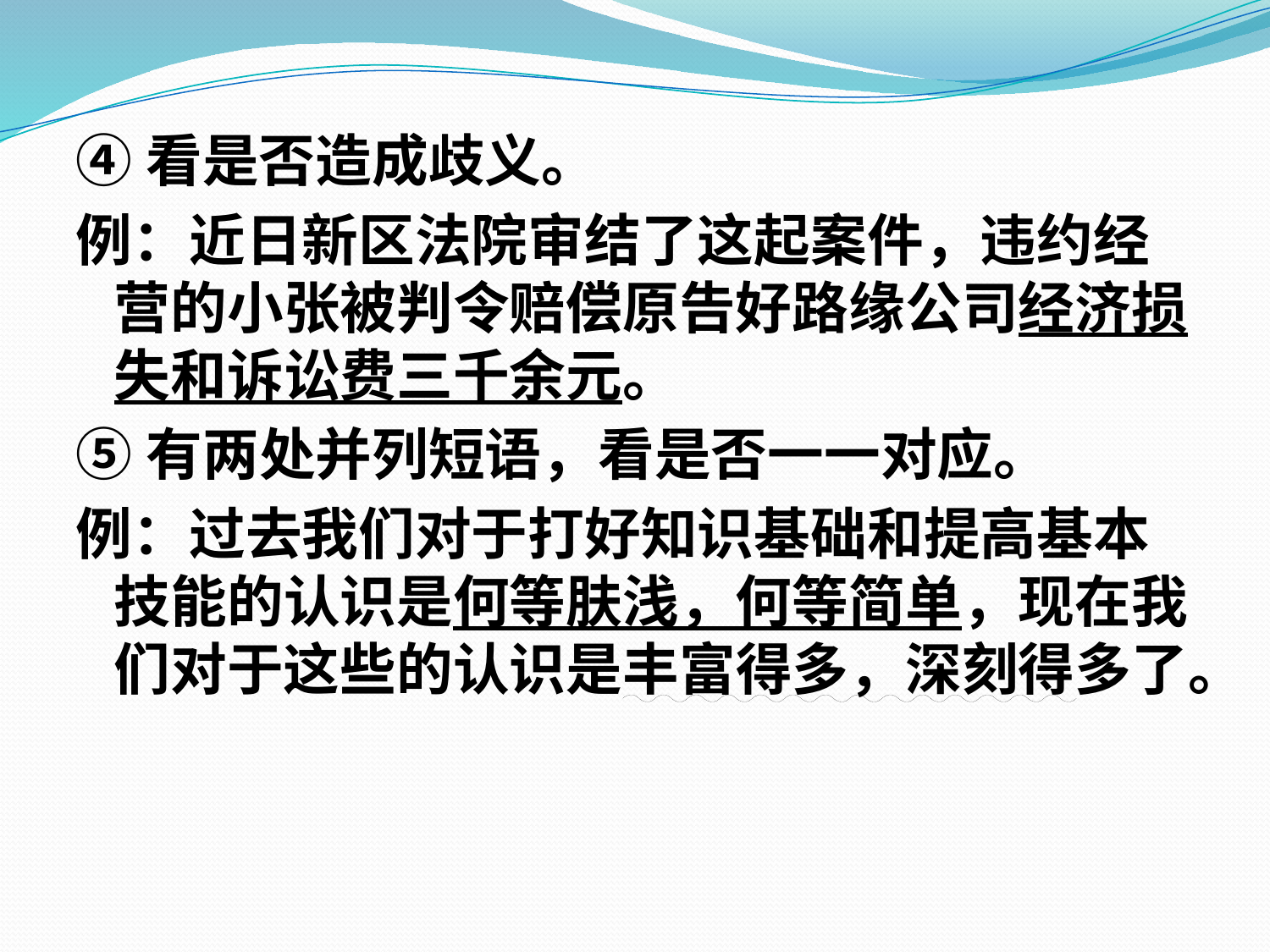

④看是否造成歧义。
例：近日新区法院审结了这起案件，违约经营的小张被判令赔偿原告好路缘公司经济损失和诉讼费三千余元。
⑤有两处并列短语，看是否一一对应。
例：过去我们对于打好知识基础和提高基本技能的认识是何等肤浅，何等简单，现在我们对于这些的认识是丰富得多，深刻得多了。